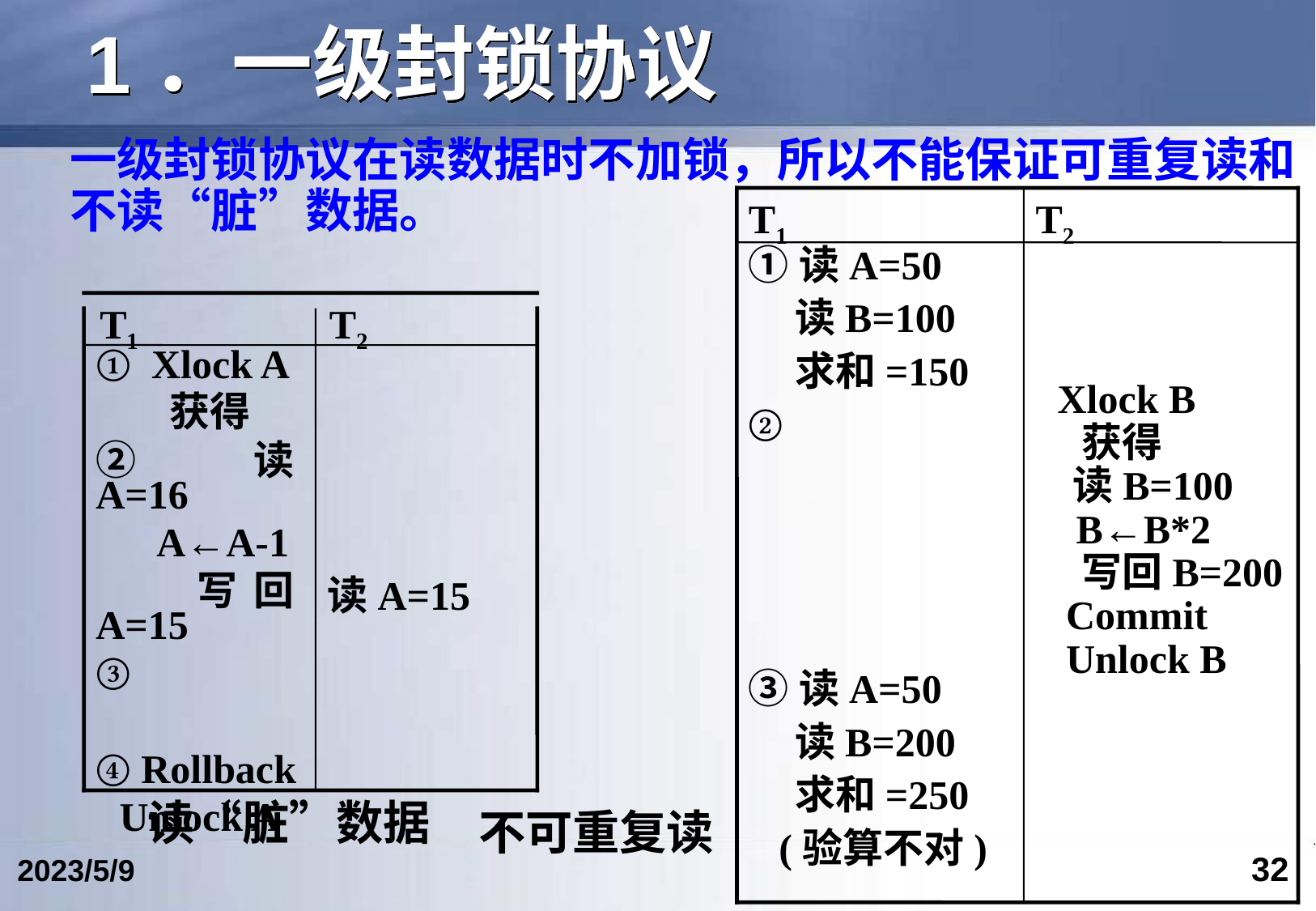

# 1．一级封锁协议
一级封锁协议在读数据时不加锁，所以不能保证可重复读和不读“脏”数据。
T1

T2

①读A=50
    读B=100
    求和=150
②

③读A=50
    读B=200
    求和=250
   (验算不对)

   Xlock B
    获得
   读B=100
    B←B*2
    写回B=200
   Commit
   Unlock B

T1
T2

①  Xlock A
       获得
②  读A=16
      A←A-1
   写回A=15
③

④ Rollback
Unlock A

读A=15

读“脏”数据
不可重复读
32
2023/5/9